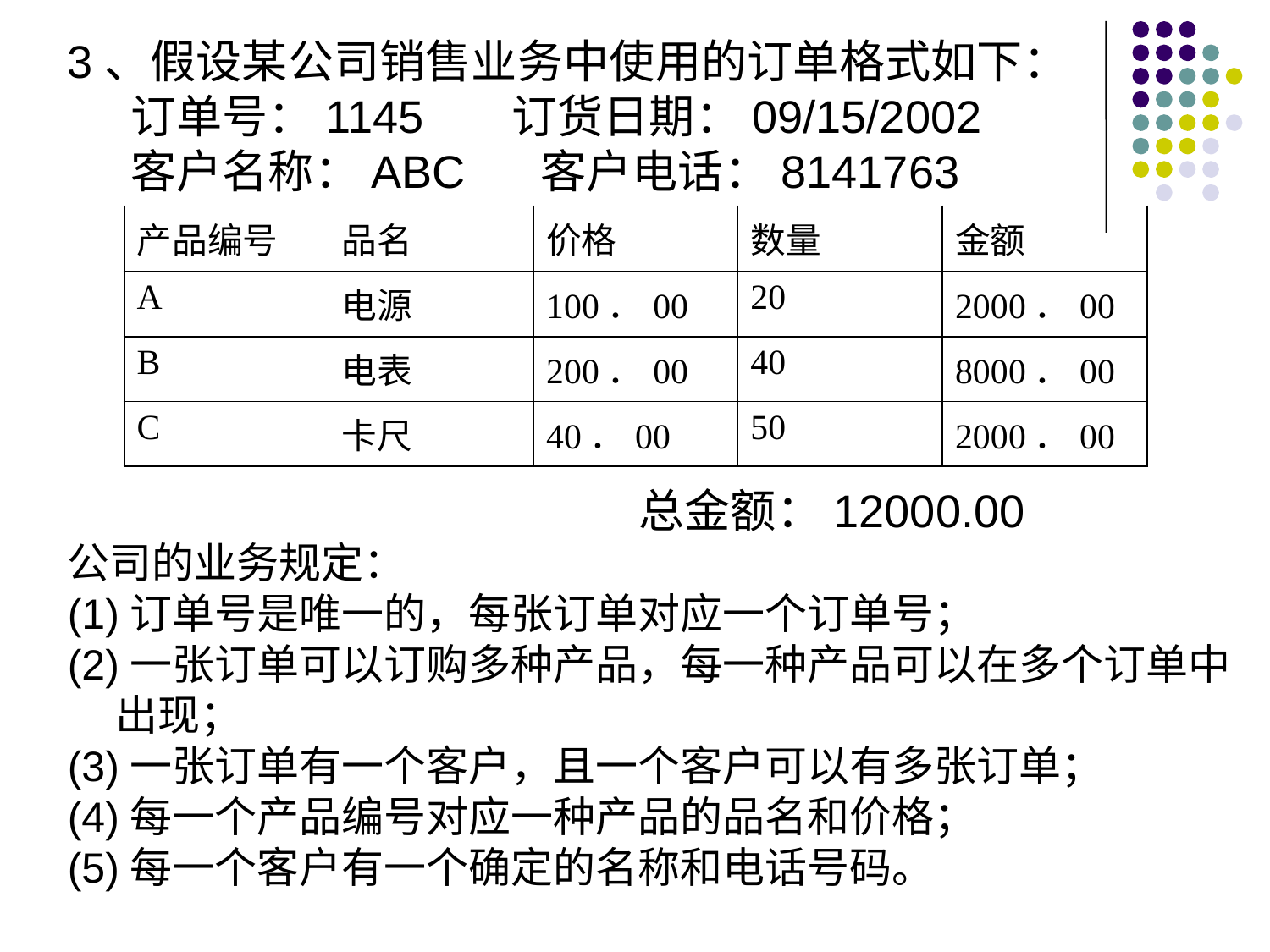

3、假设某公司销售业务中使用的订单格式如下：
     订单号：1145      订货日期：09/15/2002
     客户名称：ABC     客户电话：8141763

                                                      总金额：12000.00
公司的业务规定：
(1)订单号是唯一的，每张订单对应一个订单号；
(2)一张订单可以订购多种产品，每一种产品可以在多个订单中出现；
(3)一张订单有一个客户，且一个客户可以有多张订单；
(4)每一个产品编号对应一种产品的品名和价格；
(5)每一个客户有一个确定的名称和电话号码。
| 产品编号 | 品名 | 价格 | 数量 | 金额 |
| --- | --- | --- | --- | --- |
| A | 电源 | 100．00 | 20 | 2000．00 |
| B | 电表 | 200．00 | 40 | 8000．00 |
| C | 卡尺 | 40．00 | 50 | 2000．00 |